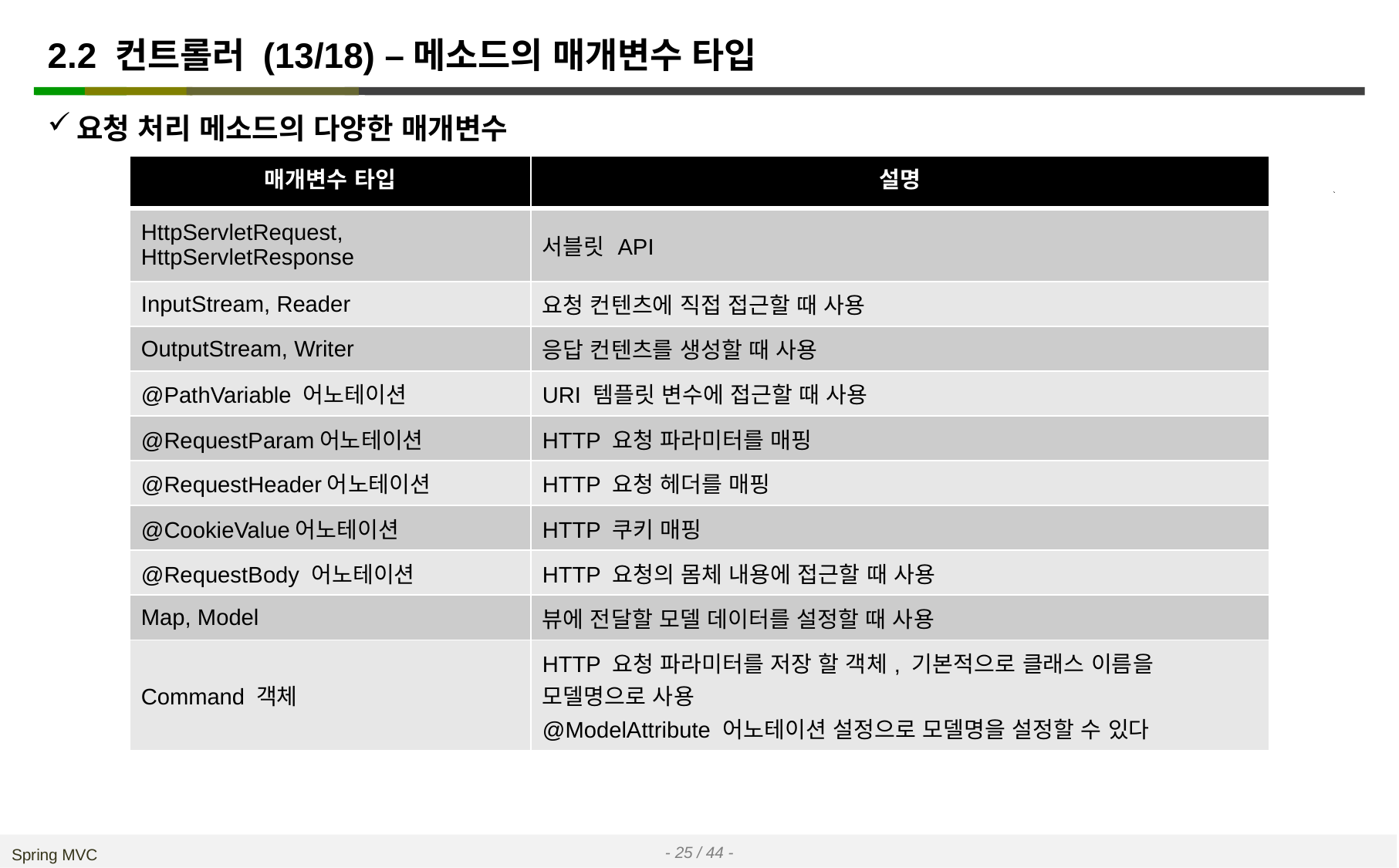

# 2.2 컨트롤러 (13/18) –메소드의 매개변수 타입
요청 처리 메소드의 다양한 매개변수
| 매개변수 타입 | 설명 |
| --- | --- |
| HttpServletRequest, HttpServletResponse | 서블릿 API |
| InputStream, Reader | 요청 컨텐츠에 직접 접근할 때 사용 |
| OutputStream, Writer | 응답 컨텐츠를 생성할 때 사용 |
| @PathVariable 어노테이션 | URI 템플릿 변수에 접근할 때 사용 |
| @RequestParam어노테이션 | HTTP 요청 파라미터를 매핑 |
| @RequestHeader어노테이션 | HTTP 요청 헤더를 매핑 |
| @CookieValue어노테이션 | HTTP 쿠키 매핑 |
| @RequestBody 어노테이션 | HTTP 요청의 몸체 내용에 접근할 때 사용 |
| Map, Model | 뷰에 전달할 모델 데이터를 설정할 때 사용 |
| Command 객체 | HTTP 요청 파라미터를 저장 할 객체, 기본적으로 클래스 이름을 모델명으로 사용 @ModelAttribute 어노테이션 설정으로 모델명을 설정할 수 있다 |